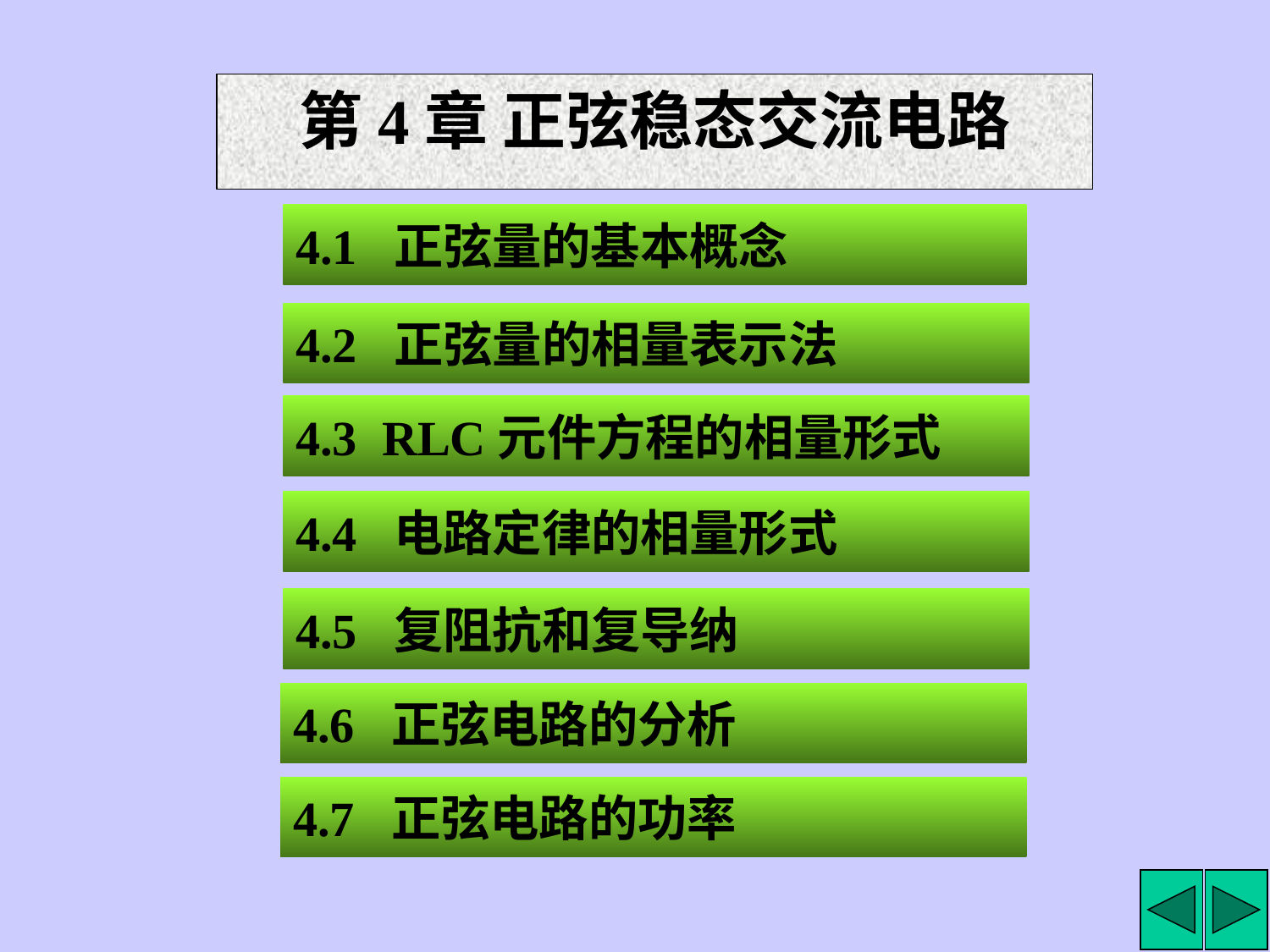

第4章 正弦稳态交流电路
4.1  正弦量的基本概念
4.2  正弦量的相量表示法
4.3  RLC元件方程的相量形式
4.4  电路定律的相量形式
4.5  复阻抗和复导纳
4.6  正弦电路的分析
4.7  正弦电路的功率